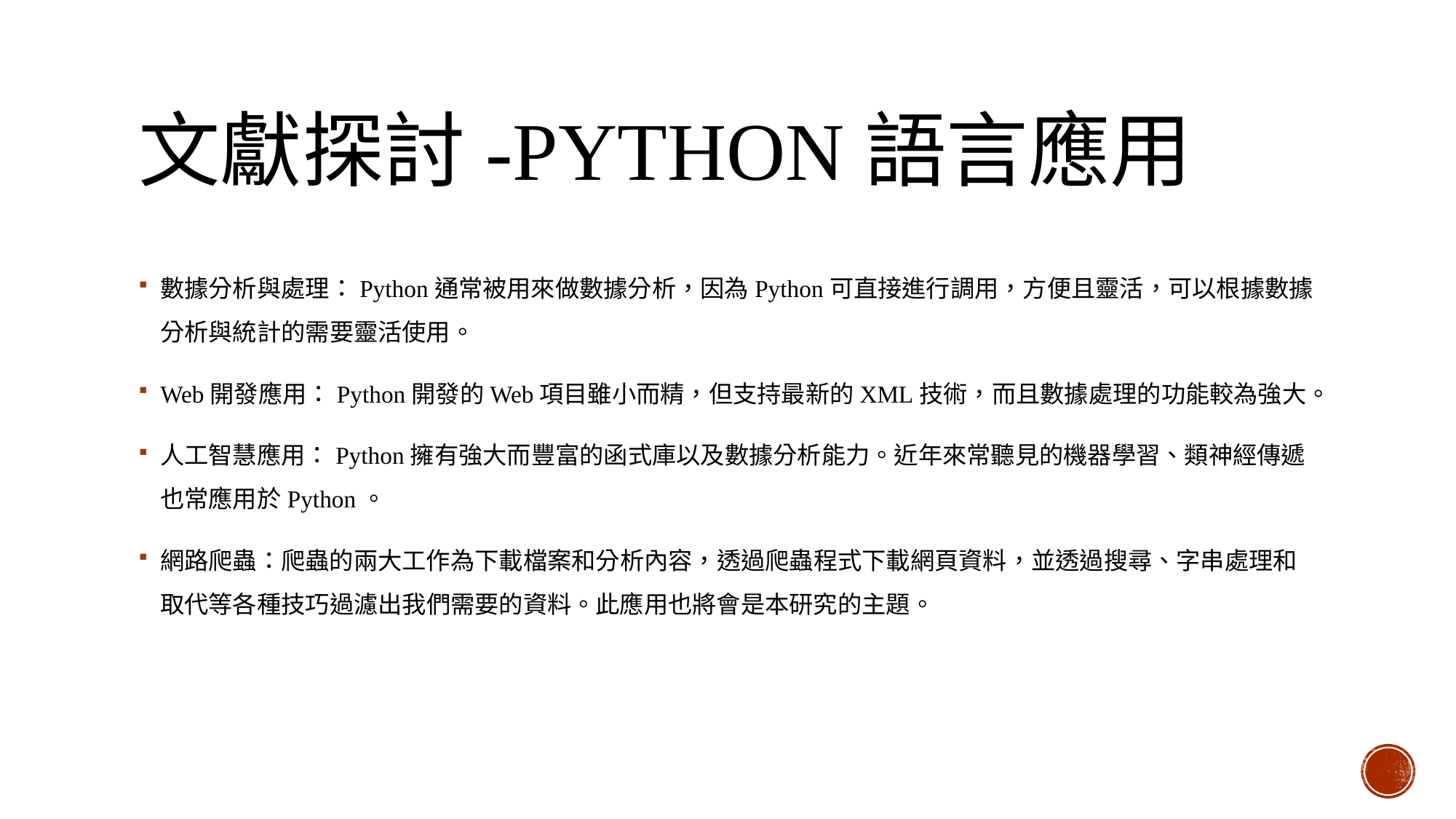

# 文獻探討-Python語言應用
數據分析與處理：Python通常被用來做數據分析，因為Python可直接進行調用，方便且靈活，可以根據數據分析與統計的需要靈活使用。
Web開發應用：Python開發的Web項目雖小而精，但支持最新的XML技術，而且數據處理的功能較為強大。
人工智慧應用：Python擁有強大而豐富的函式庫以及數據分析能力。近年來常聽見的機器學習、類神經傳遞也常應用於Python。
網路爬蟲：爬蟲的兩大工作為下載檔案和分析內容，透過爬蟲程式下載網頁資料，並透過搜尋、字串處理和取代等各種技巧過濾出我們需要的資料。此應用也將會是本研究的主題。